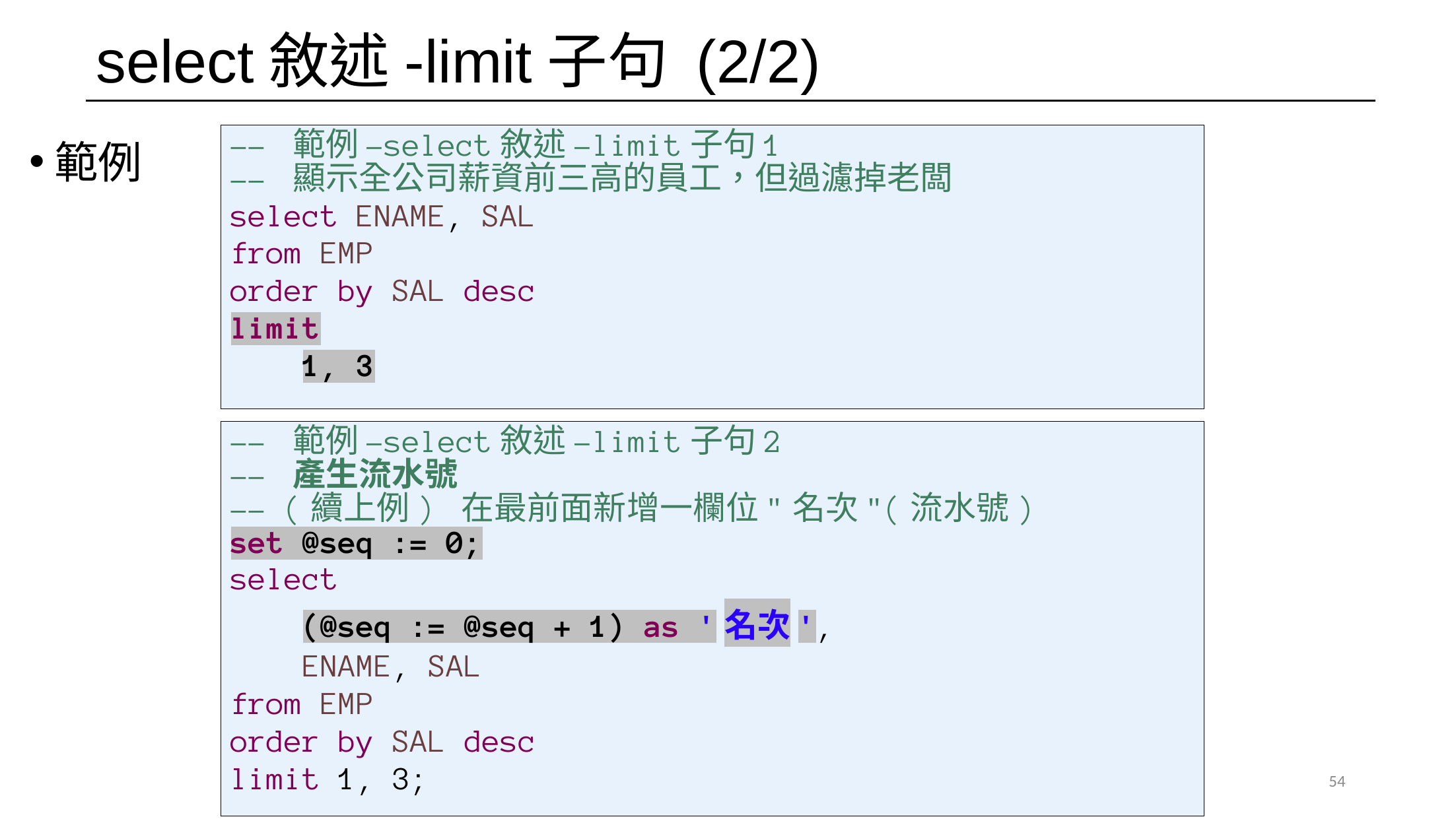

# select敘述-limit子句 (2/2)
範例
-- 範例-select敘述-limit子句1
-- 顯示全公司薪資前三高的員工，但過濾掉老闆
select ENAME, SAL
from EMP
order by SAL desc
limit
    1, 3
-- 範例-select敘述-limit子句2
-- 產生流水號
-- (續上例) 在最前面新增一欄位"名次"(流水號)
set @seq := 0;
select
    (@seq := @seq + 1) as '名次',
    ENAME, SAL
from EMP
order by SAL desc
limit 1, 3;
54